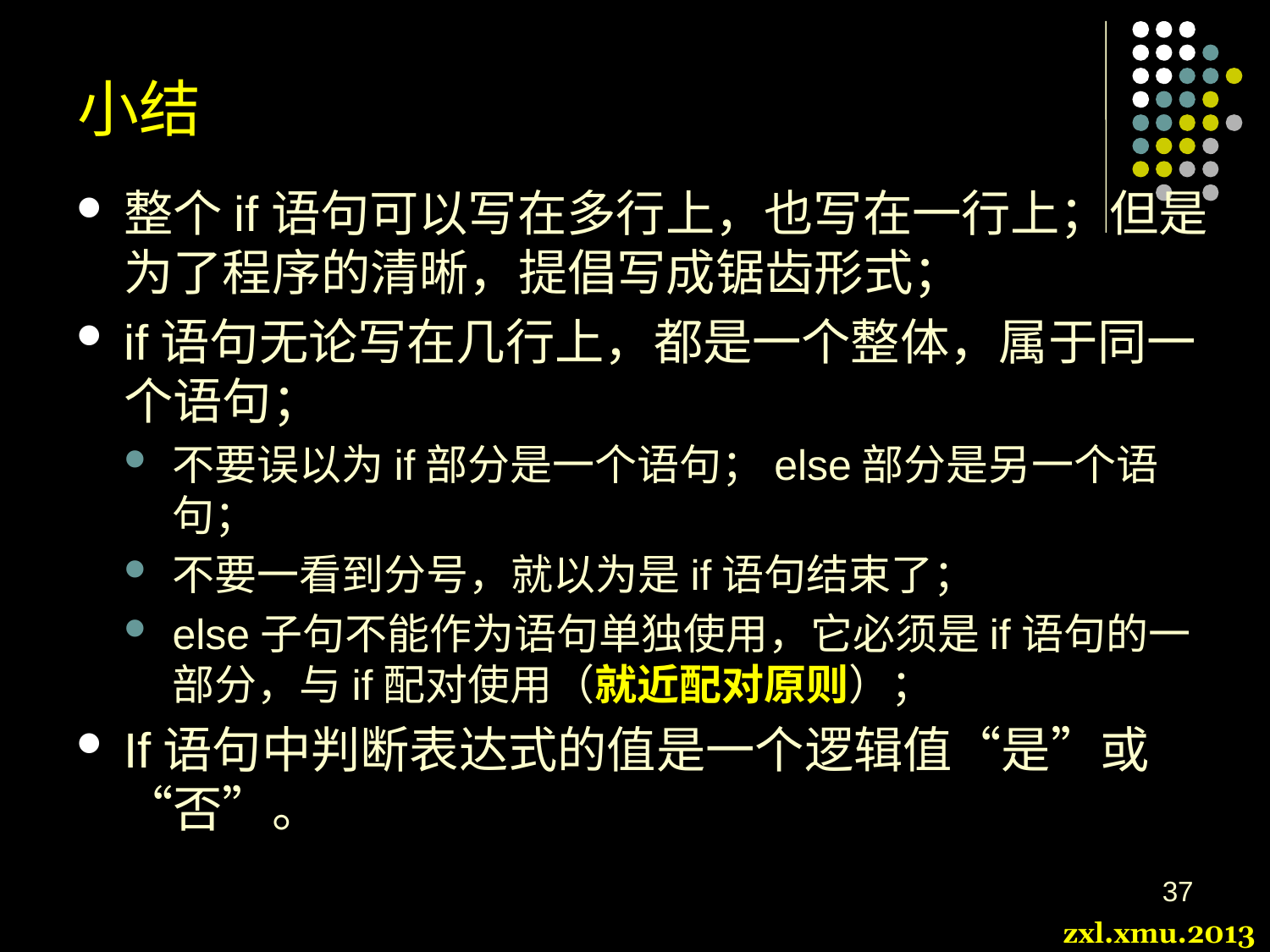

# 小结
整个if语句可以写在多行上，也写在一行上；但是为了程序的清晰，提倡写成锯齿形式；
if语句无论写在几行上，都是一个整体，属于同一个语句；
不要误以为if部分是一个语句；else部分是另一个语句；
不要一看到分号，就以为是if语句结束了；
else子句不能作为语句单独使用，它必须是if语句的一部分，与if配对使用（就近配对原则）；
If语句中判断表达式的值是一个逻辑值“是”或
“否”。
37